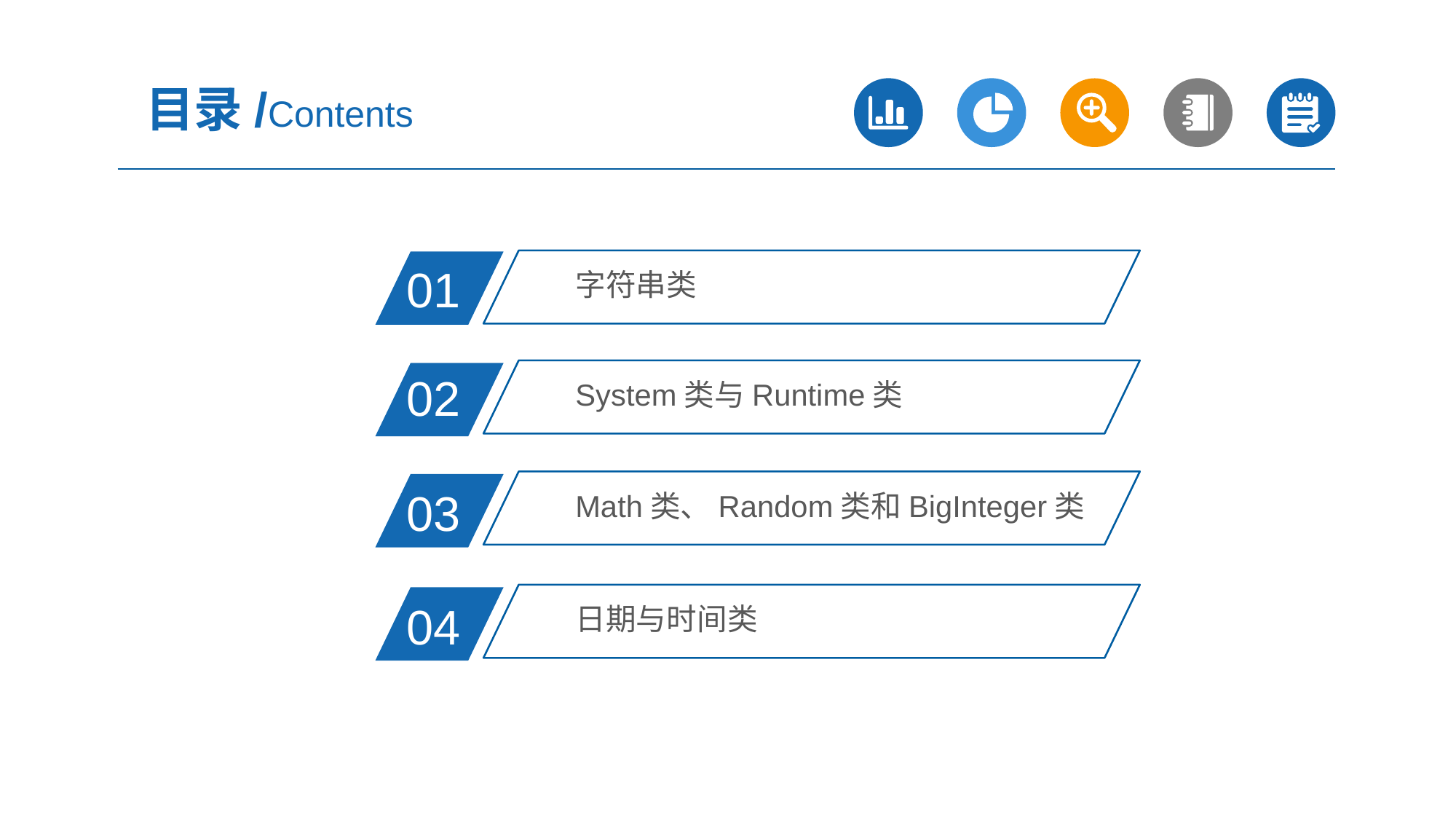

目录/Contents

字符串类

01

System类与Runtime类
02

Math类、Random类和BigInteger类

03

日期与时间类

04